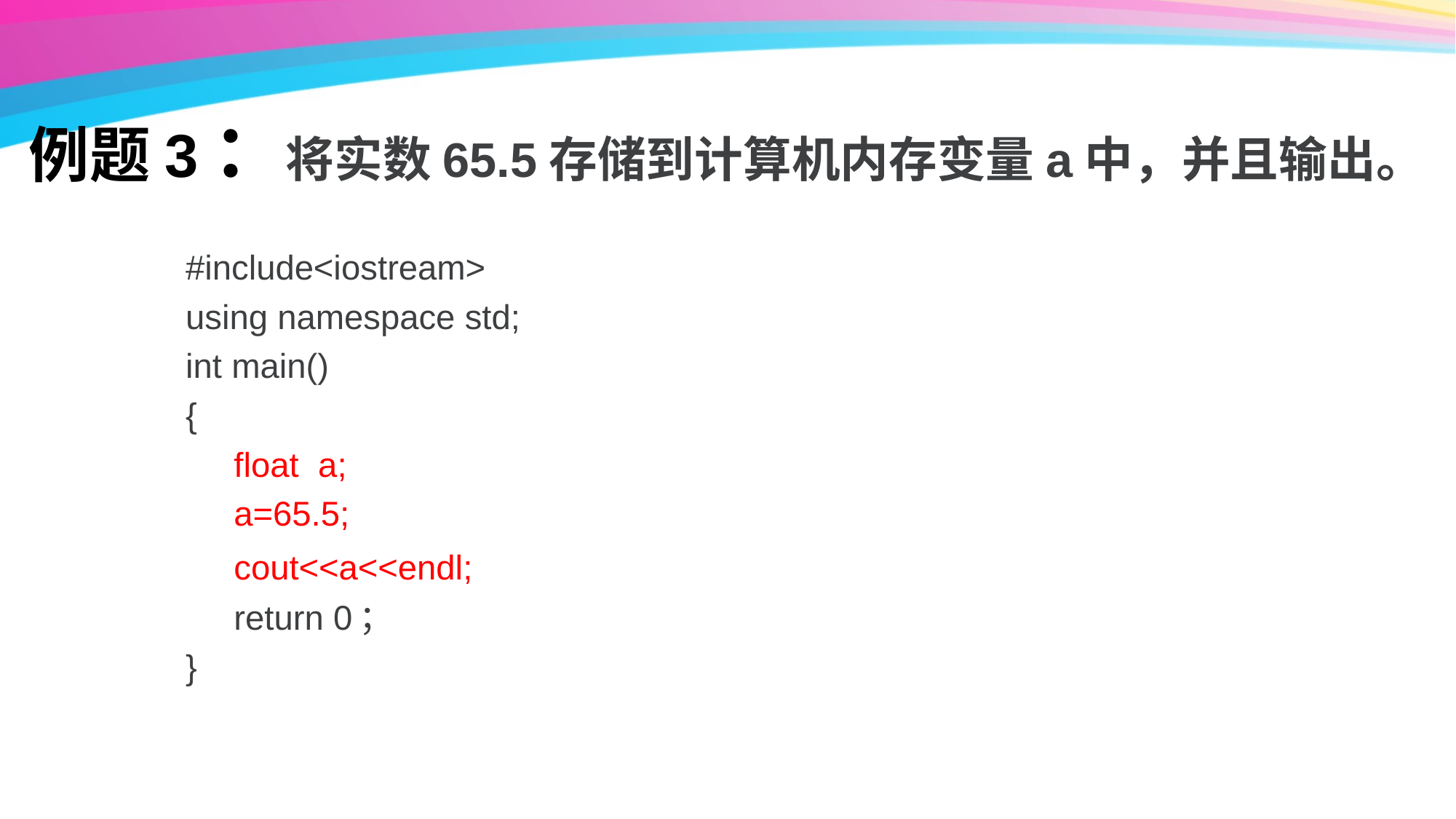

# 例题3：将实数65.5存储到计算机内存变量a中，并且输出。
#include<iostream>
using namespace std;
int main()
{
     float  a;
     a=65.5;
     cout<<a<<endl;
     return 0；
}